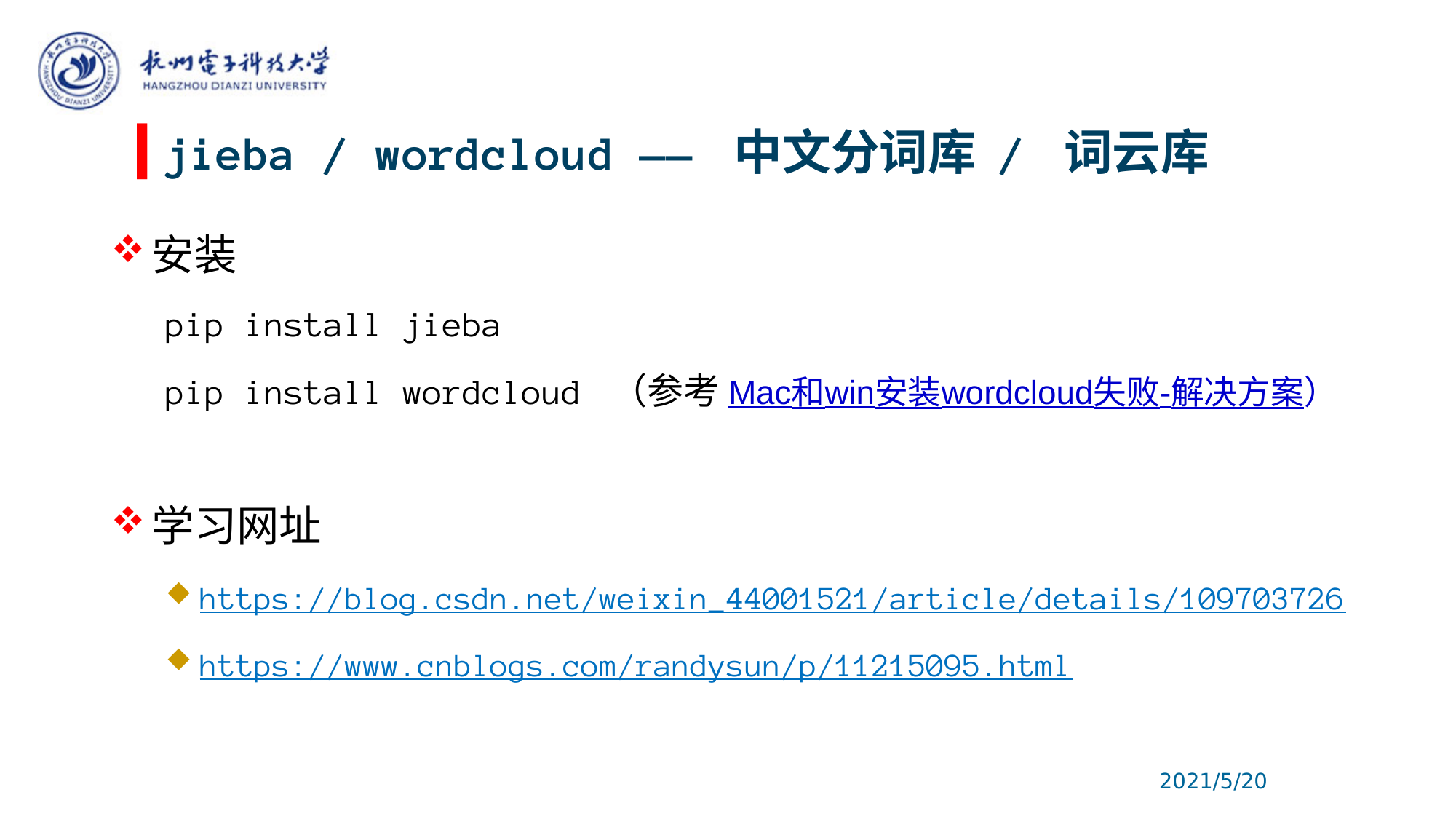

# jieba / wordcloud —— 中文分词库 / 词云库
安装
pip install jieba
pip install wordcloud （参考Mac和win安装wordcloud失败-解决方案）

学习网址
https://blog.csdn.net/weixin_44001521/article/details/109703726
https://www.cnblogs.com/randysun/p/11215095.html